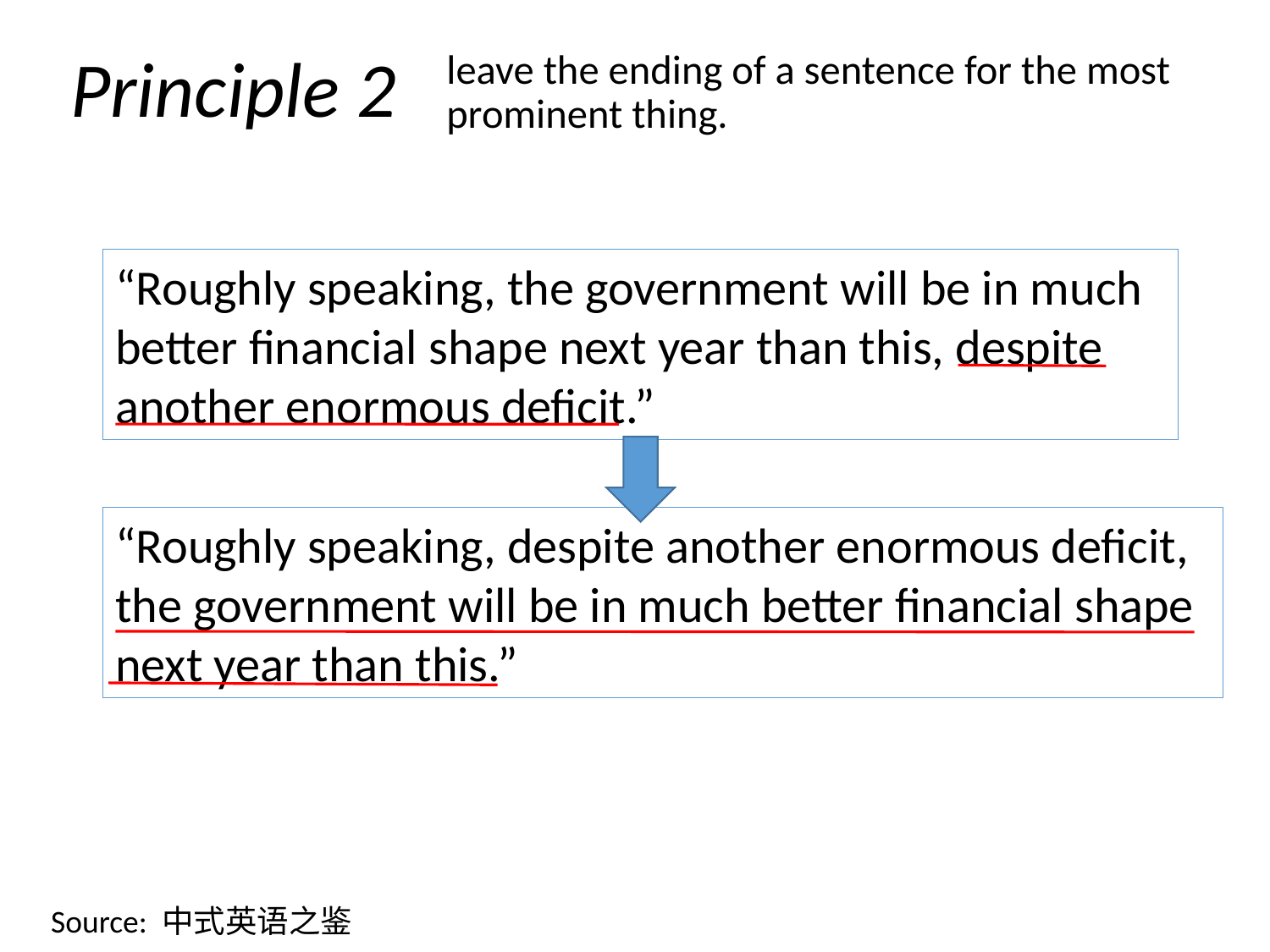

# Principle 2
leave the ending of a sentence for the most prominent thing.
“Roughly speaking, the government will be in much better financial shape next year than this, despite another enormous deficit.”

“Roughly speaking, despite another enormous deficit, the government will be in much better financial shape next year than this.”
Source: 中式英语之鉴